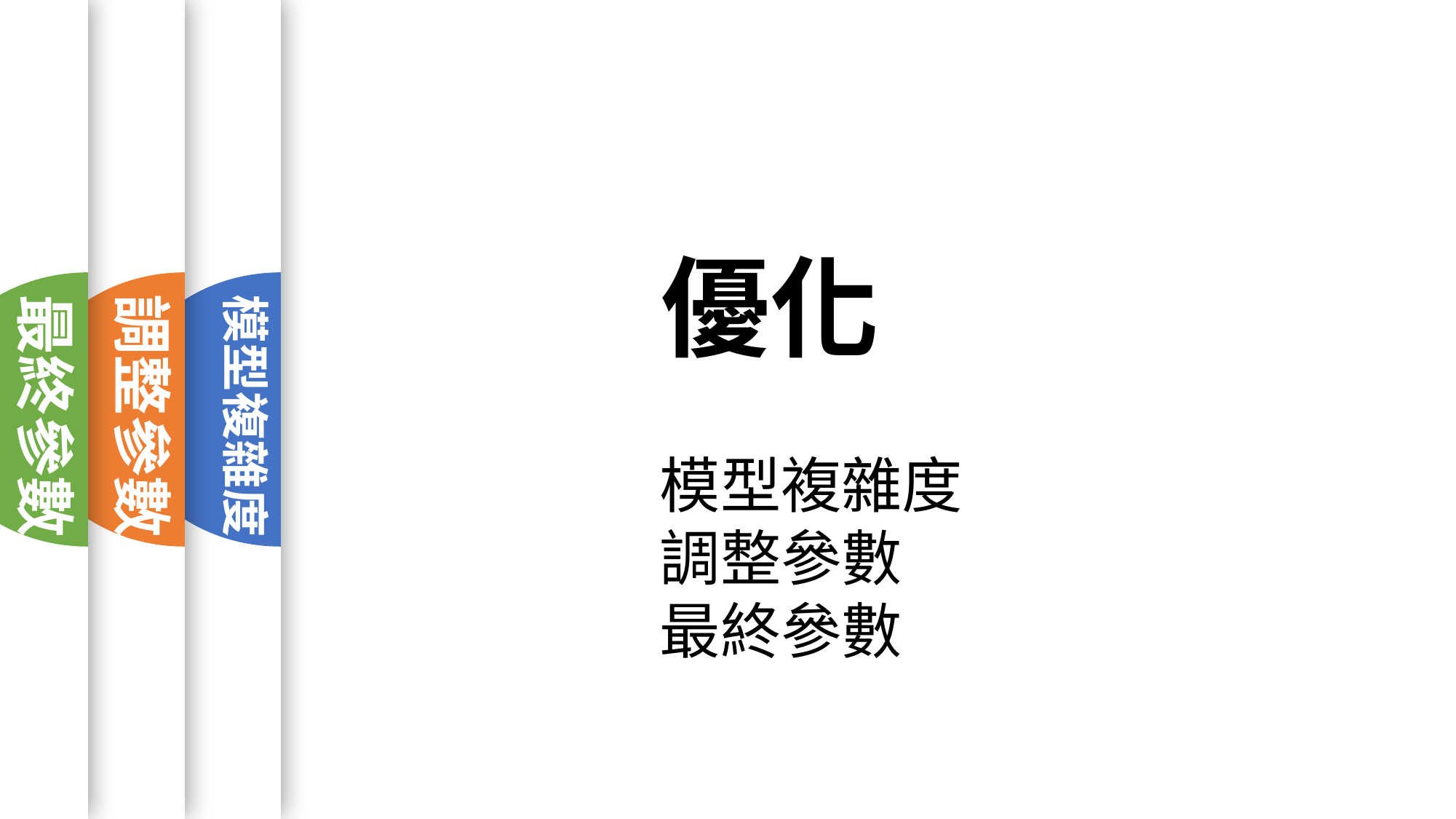

優化

最終參數
調整參數
模型複雜度
模型複雜度
調整參數
最終參數